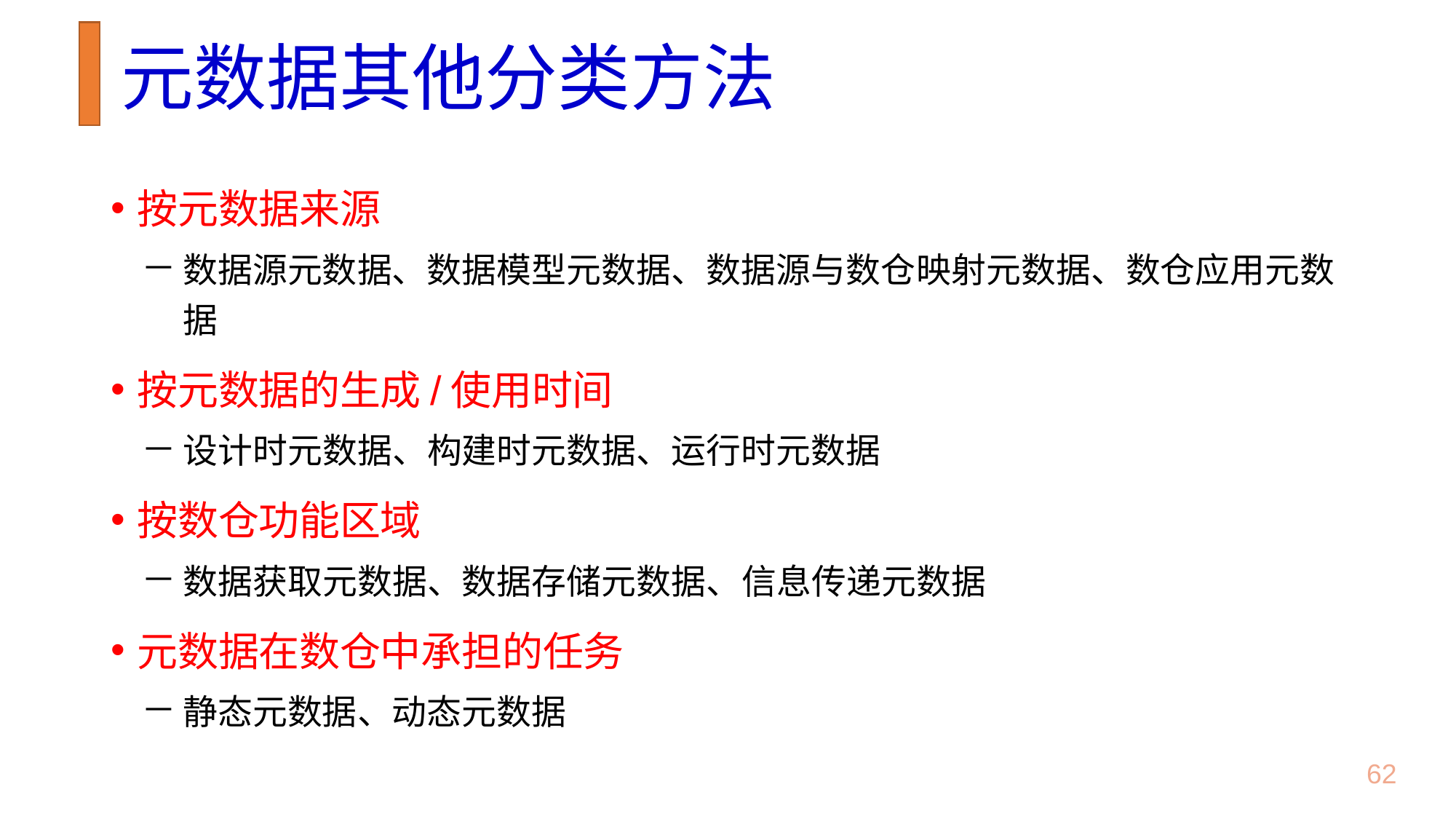

# 元数据其他分类方法
按元数据来源
数据源元数据、数据模型元数据、数据源与数仓映射元数据、数仓应用元数据
按元数据的生成/使用时间
设计时元数据、构建时元数据、运行时元数据
按数仓功能区域
数据获取元数据、数据存储元数据、信息传递元数据
元数据在数仓中承担的任务
静态元数据、动态元数据
62